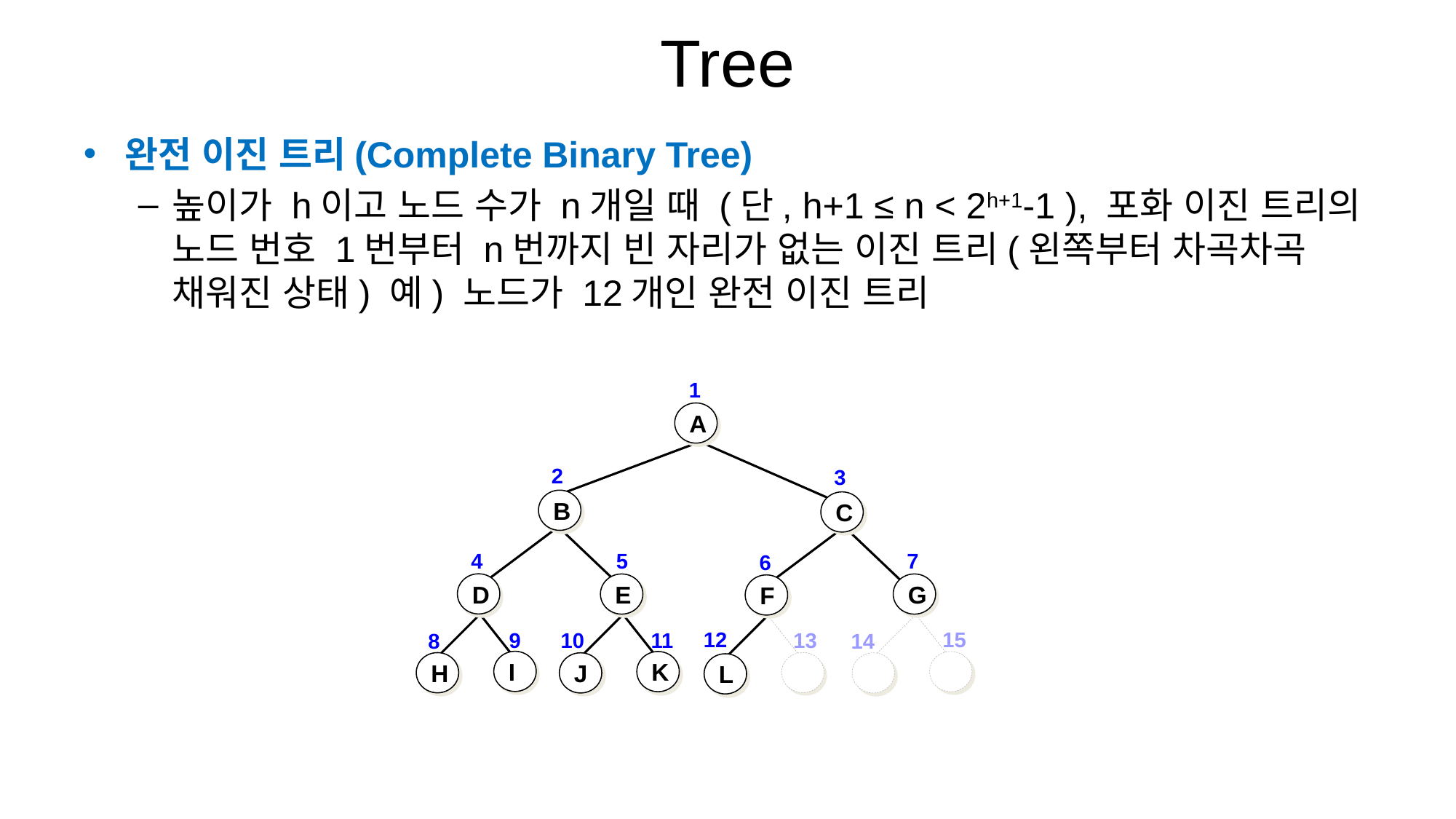

# Tree
완전 이진 트리(Complete Binary Tree)
높이가 h이고 노드 수가 n개일 때 (단, h+1 ≤ n < 2h+1-1 ), 포화 이진 트리의 노드 번호 1번부터 n번까지 빈 자리가 없는 이진 트리(왼쪽부터 차곡차곡 채워진 상태) 예) 노드가 12개인 완전 이진 트리

1
A

2
B

3
C

4
D

5
E

6
F

7
G

8
H

9
I

10
J

11
K

15
13
14

12
L